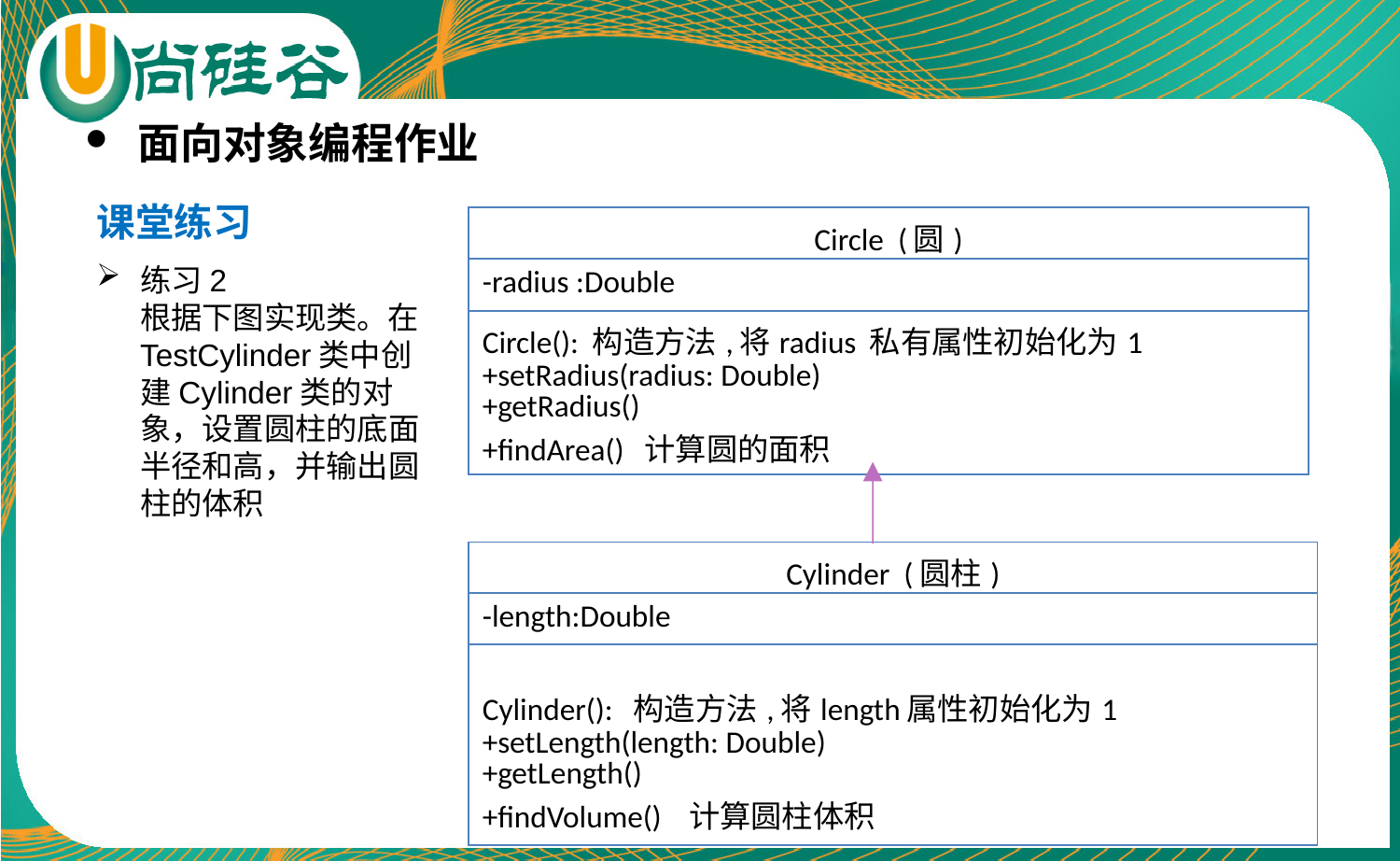

面向对象编程作业

课堂练习

| Circle (圆) |
| --- |
| -radius :Double |
| Circle(): 构造方法,将radius 私有属性初始化为1 +setRadius(radius: Double) +getRadius() +findArea() 计算圆的面积 |
练习2
根据下图实现类。在TestCylinder类中创建Cylinder类的对象，设置圆柱的底面半径和高，并输出圆柱的体积

| Cylinder (圆柱) |
| --- |
| -length:Double |
| Cylinder(): 构造方法,将length属性初始化为1 +setLength(length: Double) +getLength() +findVolume() 计算圆柱体积 |